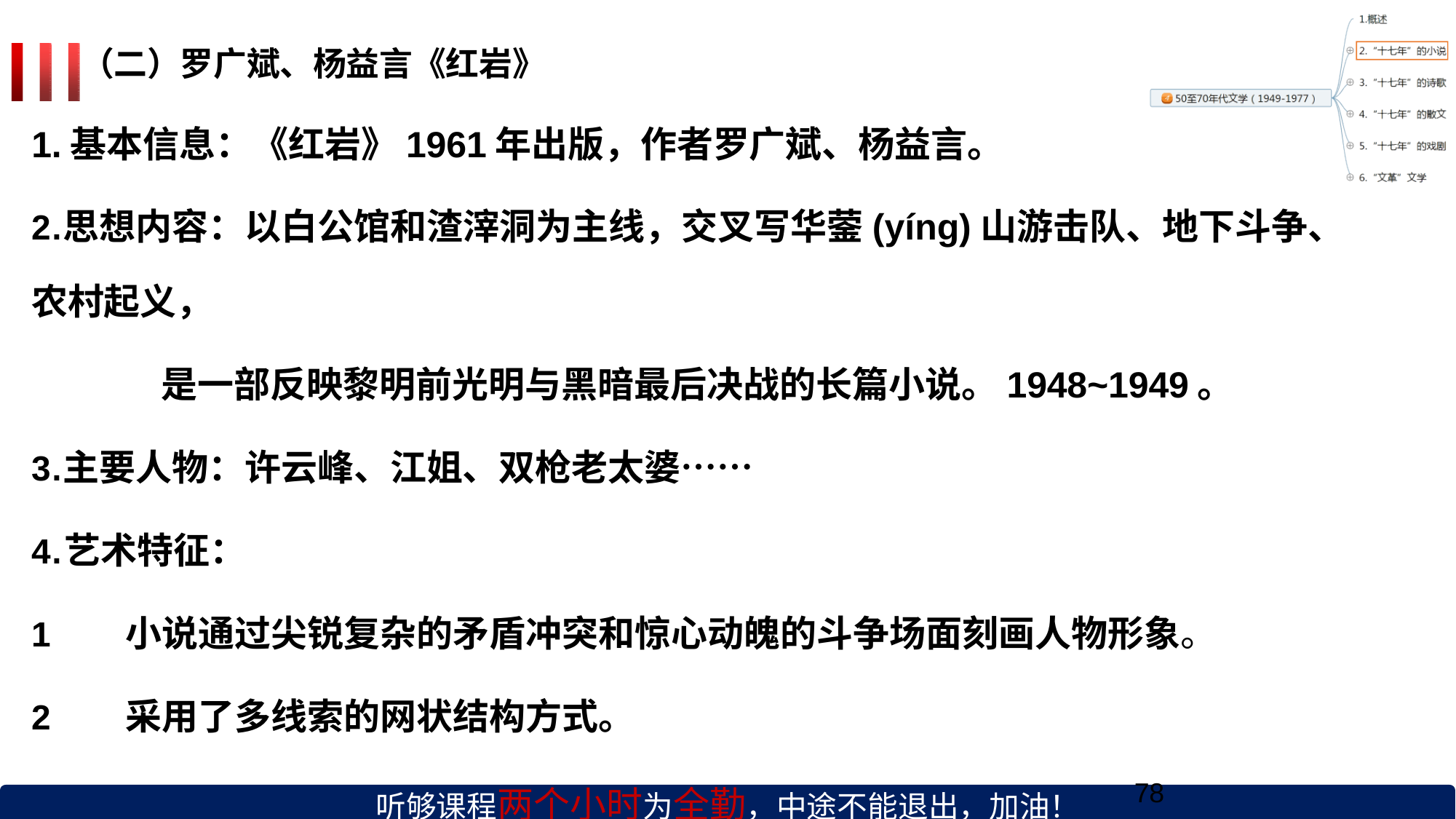

（二）罗广斌、杨益言《红岩》

# 1.基本信息：《红岩》1961年出版，作者罗广斌、杨益言。
思想内容：以白公馆和渣滓洞为主线，交叉写华蓥(yíng)山游击队、地下斗争、
农村起义，
是一部反映黎明前光明与黑暗最后决战的长篇小说。1948~1949。
主要人物：许云峰、江姐、双枪老太婆……
艺术特征：
小说通过尖锐复杂的矛盾冲突和惊心动魄的斗争场面刻画人物形象
采用了多线索的网状结构方式。
。
78

听够课程两个小时为全勤，中途不能退出，加油！